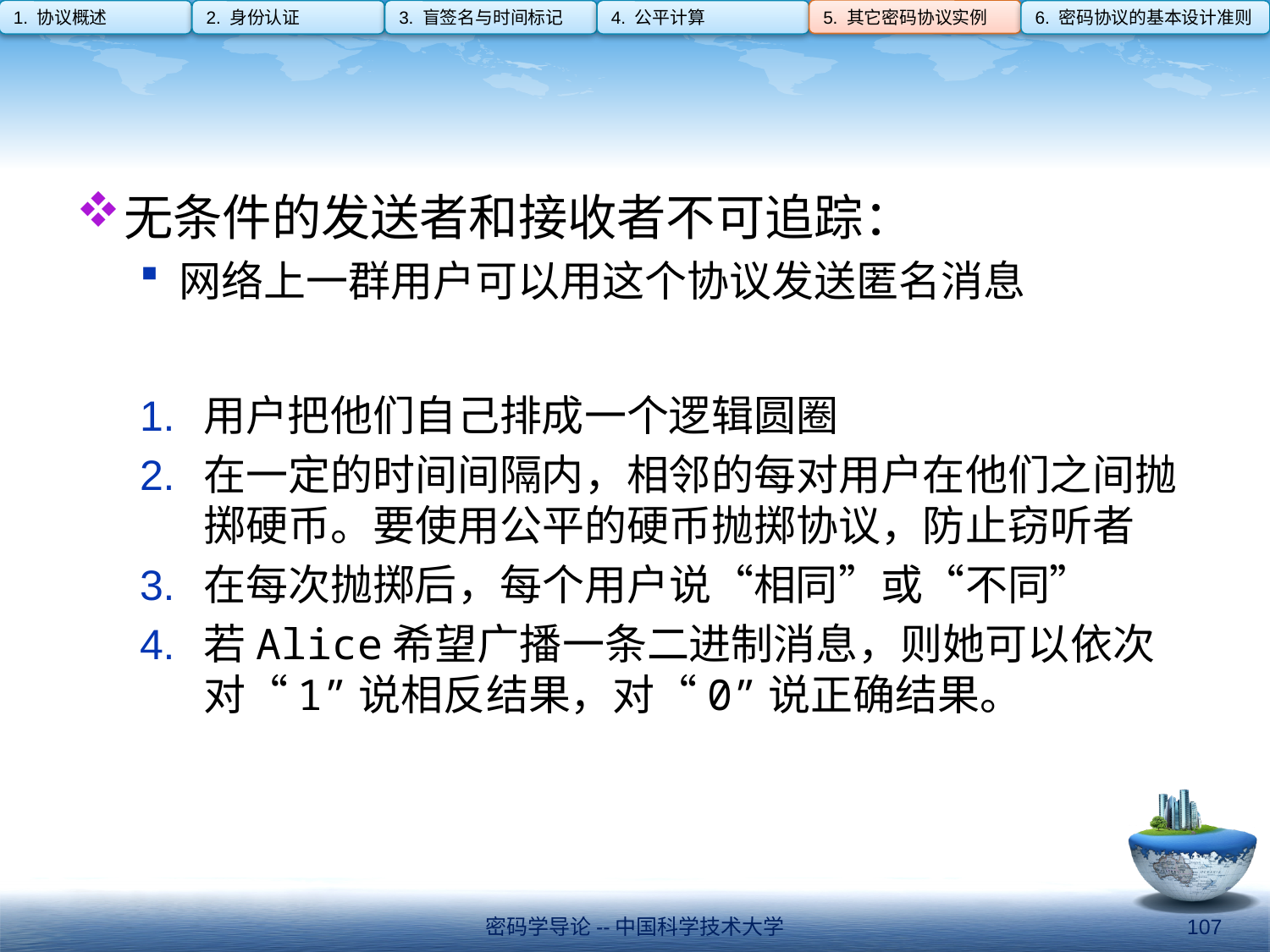

5. 其它密码协议实例
1. 协议概述
2. 身份认证
3. 盲签名与时间标记
4. 公平计算
6. 密码协议的基本设计准则
#
无条件的发送者和接收者不可追踪：
网络上一群用户可以用这个协议发送匿名消息

用户把他们自己排成一个逻辑圆圈
在一定的时间间隔内，相邻的每对用户在他们之间抛掷硬币。要使用公平的硬币抛掷协议，防止窃听者
在每次抛掷后，每个用户说“相同”或“不同”
若Alice希望广播一条二进制消息，则她可以依次对“1”说相反结果，对“0”说正确结果。

密码学导论--中国科学技术大学
107